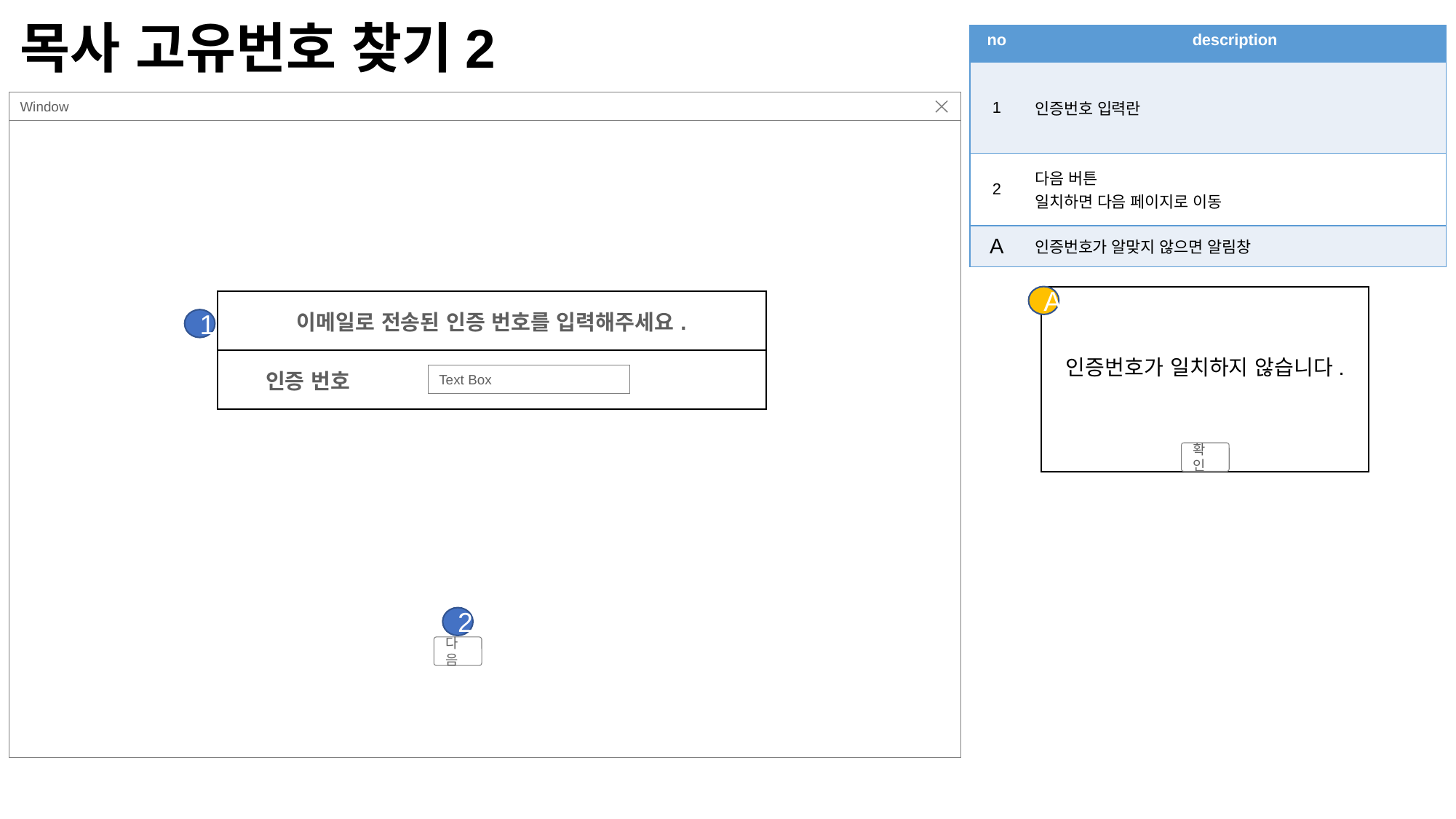

# 목사 고유번호 찾기2
| no | description |
| --- | --- |
| 1 | 인증번호 입력란 |
| 2 | 다음 버튼 일치하면 다음 페이지로 이동 |
| A | 인증번호가 알맞지 않으면 알림창 |
Window

A
인증번호가 일치하지 않습니다.

| 이메일로 전송된 인증 번호를 입력해주세요. |  |
| --- | --- |
| 인증 번호 |  |
1
Text Box
확인
2
다음